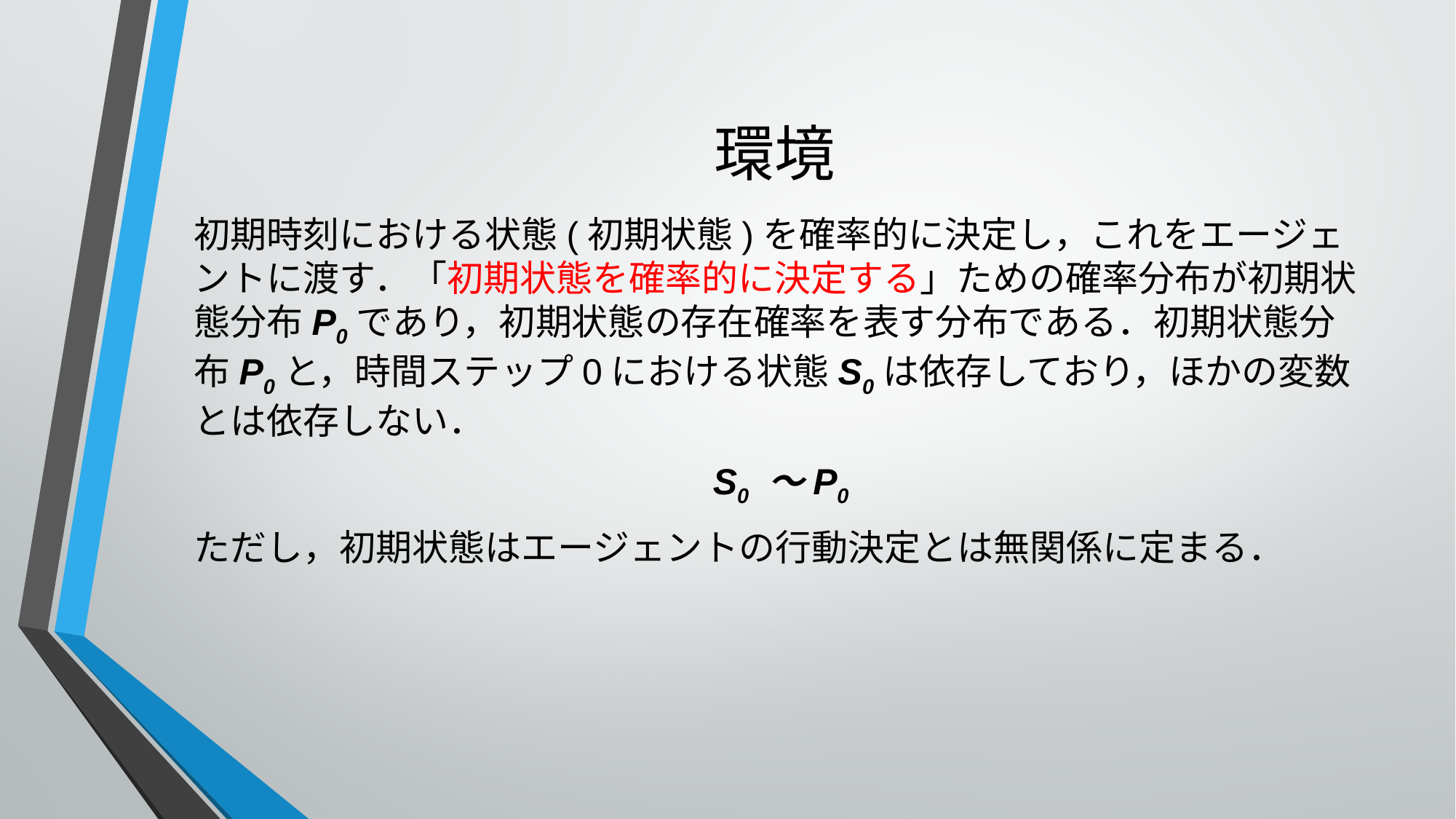

# 環境
初期時刻における状態(初期状態)を確率的に決定し，これをエージェントに渡す．「初期状態を確率的に決定する」ための確率分布が初期状態分布P0であり，初期状態の存在確率を表す分布である．初期状態分布P0と，時間ステップ0における状態S0は依存しており，ほかの変数とは依存しない．
S0 ～P0
ただし，初期状態はエージェントの行動決定とは無関係に定まる．